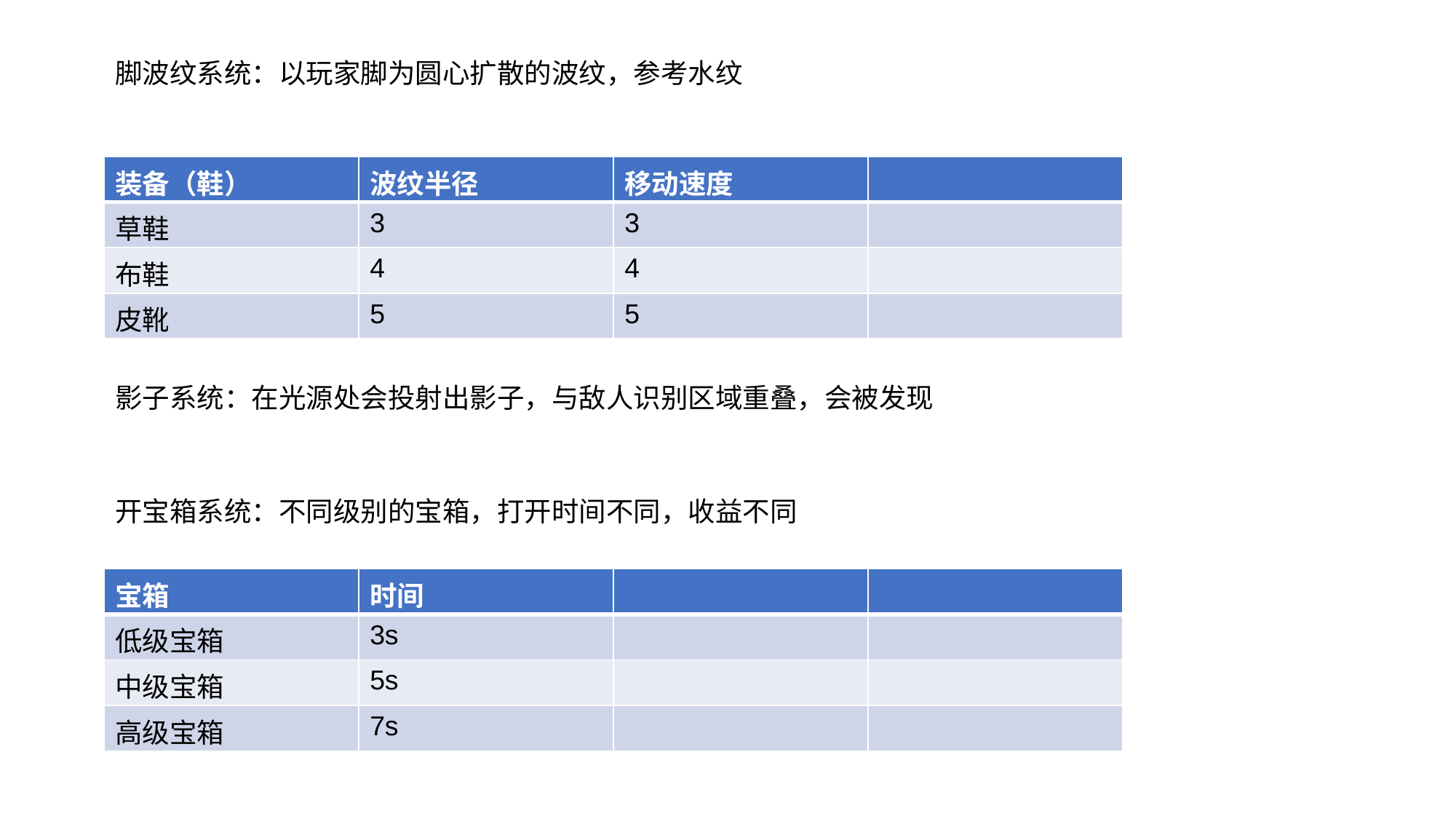

脚波纹系统：以玩家脚为圆心扩散的波纹，参考水纹
| 装备（鞋） | 波纹半径 | 移动速度 |  |
| --- | --- | --- | --- |
| 草鞋 | 3 | 3 |  |
| 布鞋 | 4 | 4 |  |
| 皮靴 | 5 | 5 |  |
影子系统：在光源处会投射出影子，与敌人识别区域重叠，会被发现
开宝箱系统：不同级别的宝箱，打开时间不同，收益不同
| 宝箱 | 时间 |  |  |
| --- | --- | --- | --- |
| 低级宝箱 | 3s |  |  |
| 中级宝箱 | 5s |  |  |
| 高级宝箱 | 7s |  |  |